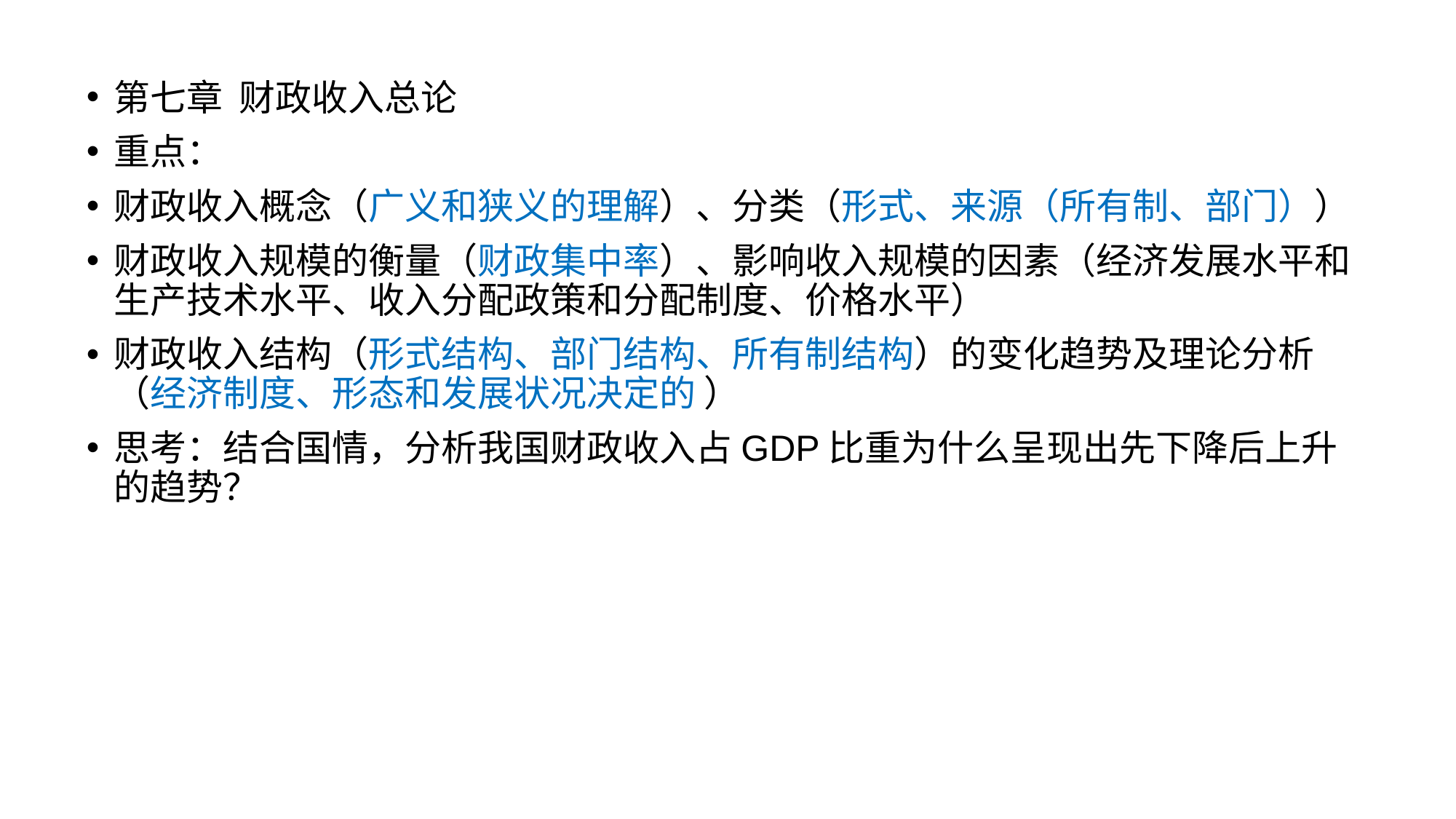

第七章  财政收入总论
重点：
财政收入概念（广义和狭义的理解）、分类（形式、来源（所有制、部门））
财政收入规模的衡量（财政集中率）、影响收入规模的因素（经济发展水平和生产技术水平、收入分配政策和分配制度、价格水平）
财政收入结构（形式结构、部门结构、所有制结构）的变化趋势及理论分析（经济制度、形态和发展状况决定的 ）
思考：结合国情，分析我国财政收入占GDP比重为什么呈现出先下降后上升的趋势？